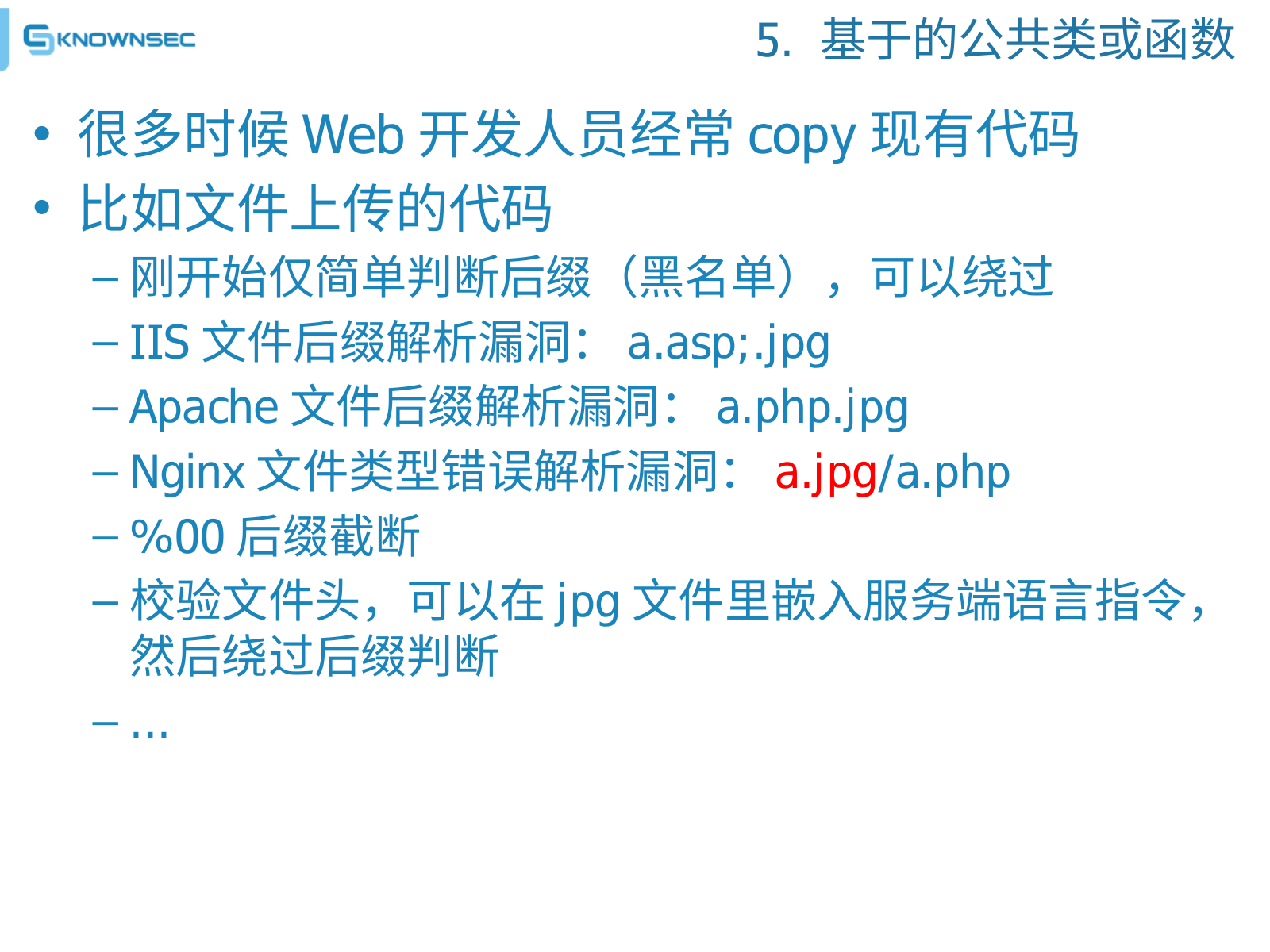

# 5. 基于的公共类或函数
很多时候Web开发人员经常copy现有代码
比如文件上传的代码
刚开始仅简单判断后缀（黑名单），可以绕过
IIS文件后缀解析漏洞：a.asp;.jpg
Apache文件后缀解析漏洞：a.php.jpg
Nginx文件类型错误解析漏洞：a.jpg/a.php
%00后缀截断
校验文件头，可以在jpg文件里嵌入服务端语言指令，然后绕过后缀判断
...